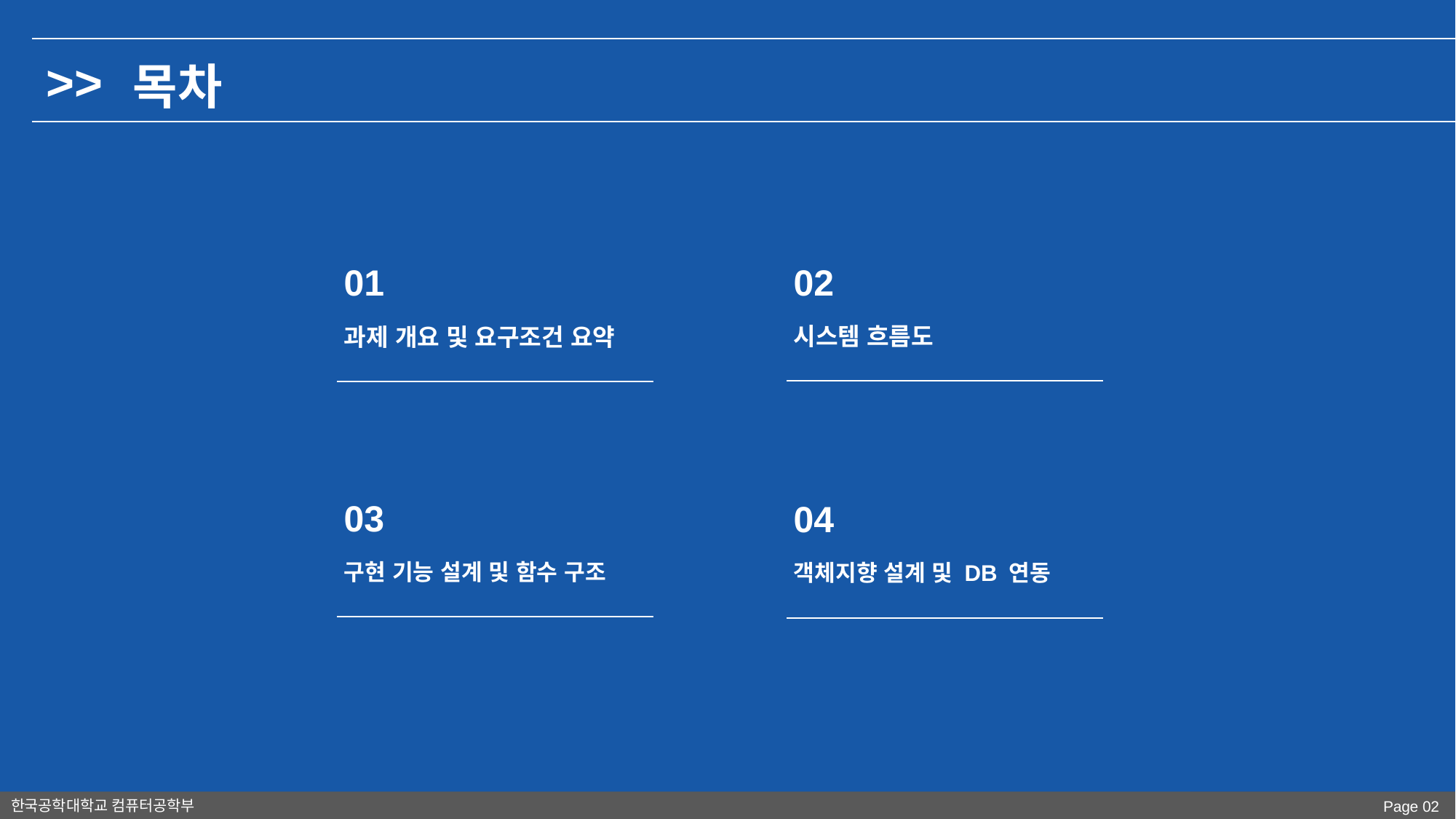

>>
목차
02
시스템 흐름도
01
과제 개요 및 요구조건 요약
03
구현 기능 설계 및 함수 구조
04
객체지향 설계 및 DB 연동
한국공학대학교 컴퓨터공학부

Page 02